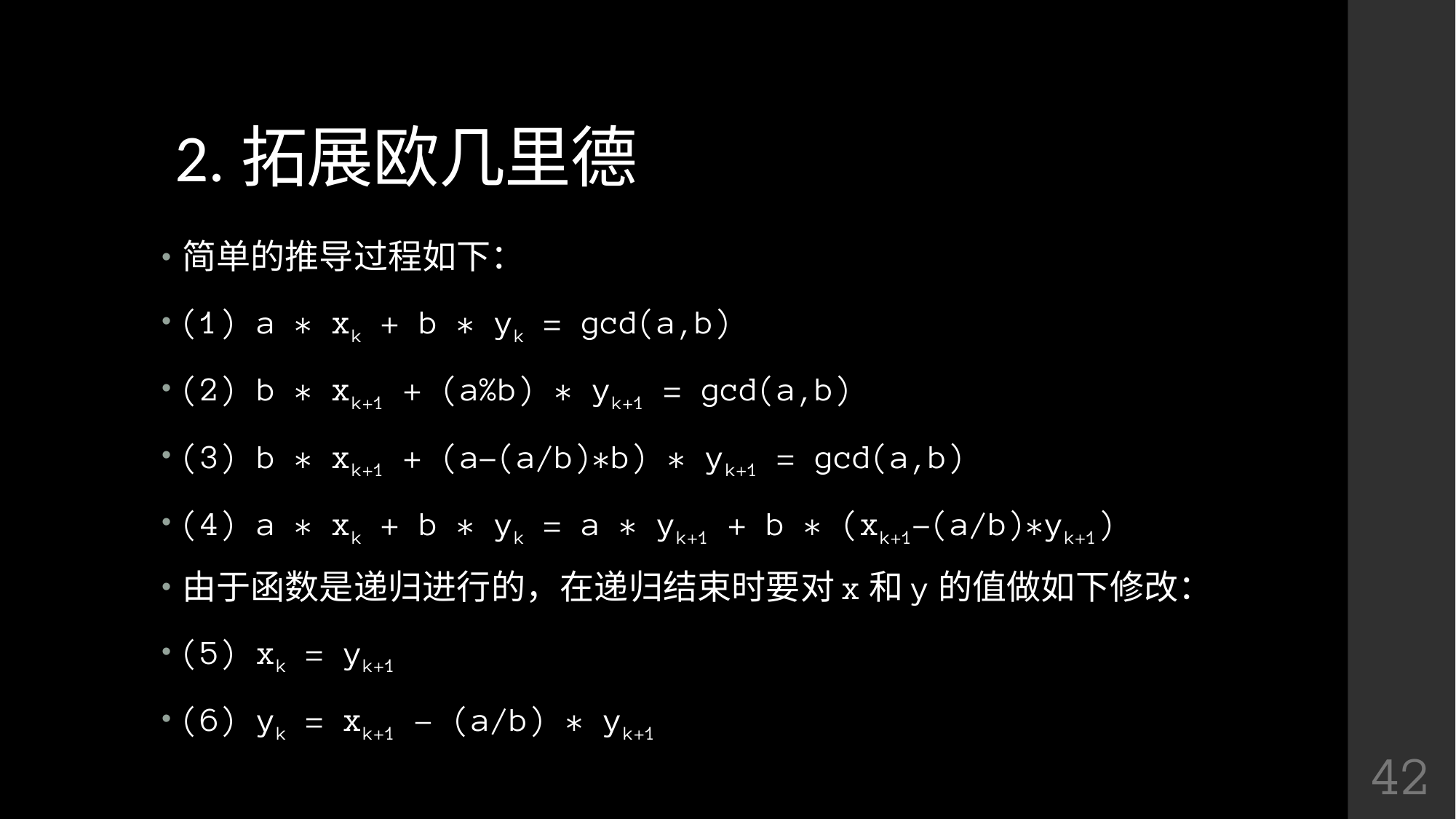

# 2.拓展欧几里德
简单的推导过程如下：
(1) a * xk + b * yk = gcd(a,b)
(2) b * xk+1 + (a%b) * yk+1 = gcd(a,b)
(3) b * xk+1 + (a-(a/b)*b) * yk+1 = gcd(a,b)
(4) a * xk + b * yk = a * yk+1 + b * (xk+1-(a/b)*yk+1)
由于函数是递归进行的，在递归结束时要对x和y的值做如下修改：
(5) xk = yk+1
(6) yk = xk+1 – (a/b) * yk+1
42